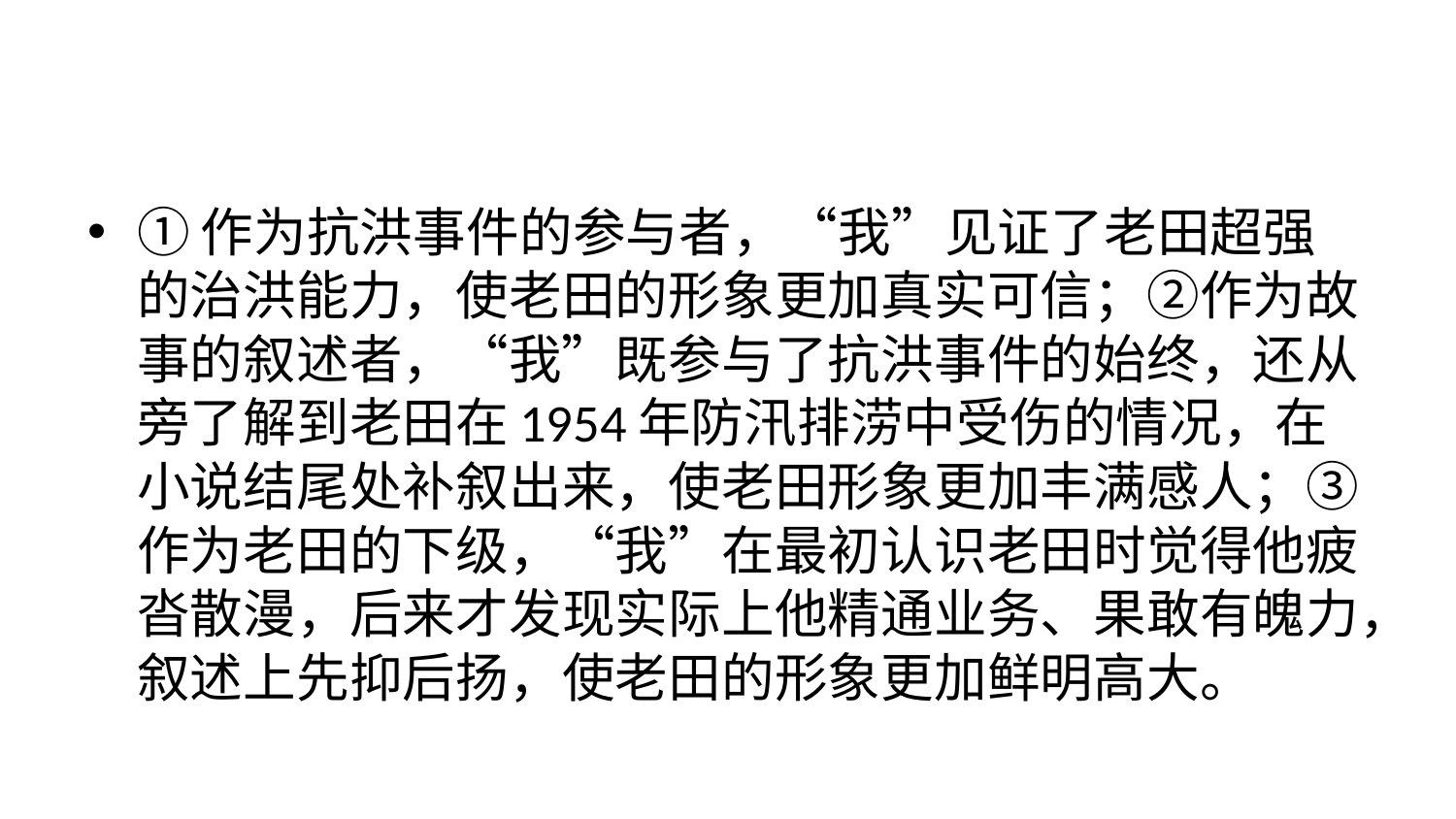

#
①作为抗洪事件的参与者，“我”见证了老田超强的治洪能力，使老田的形象更加真实可信；②作为故事的叙述者，“我”既参与了抗洪事件的始终，还从旁了解到老田在1954年防汛排涝中受伤的情况，在小说结尾处补叙出来，使老田形象更加丰满感人；③作为老田的下级，“我”在最初认识老田时觉得他疲沓散漫，后来才发现实际上他精通业务、果敢有魄力，叙述上先抑后扬，使老田的形象更加鲜明高大。